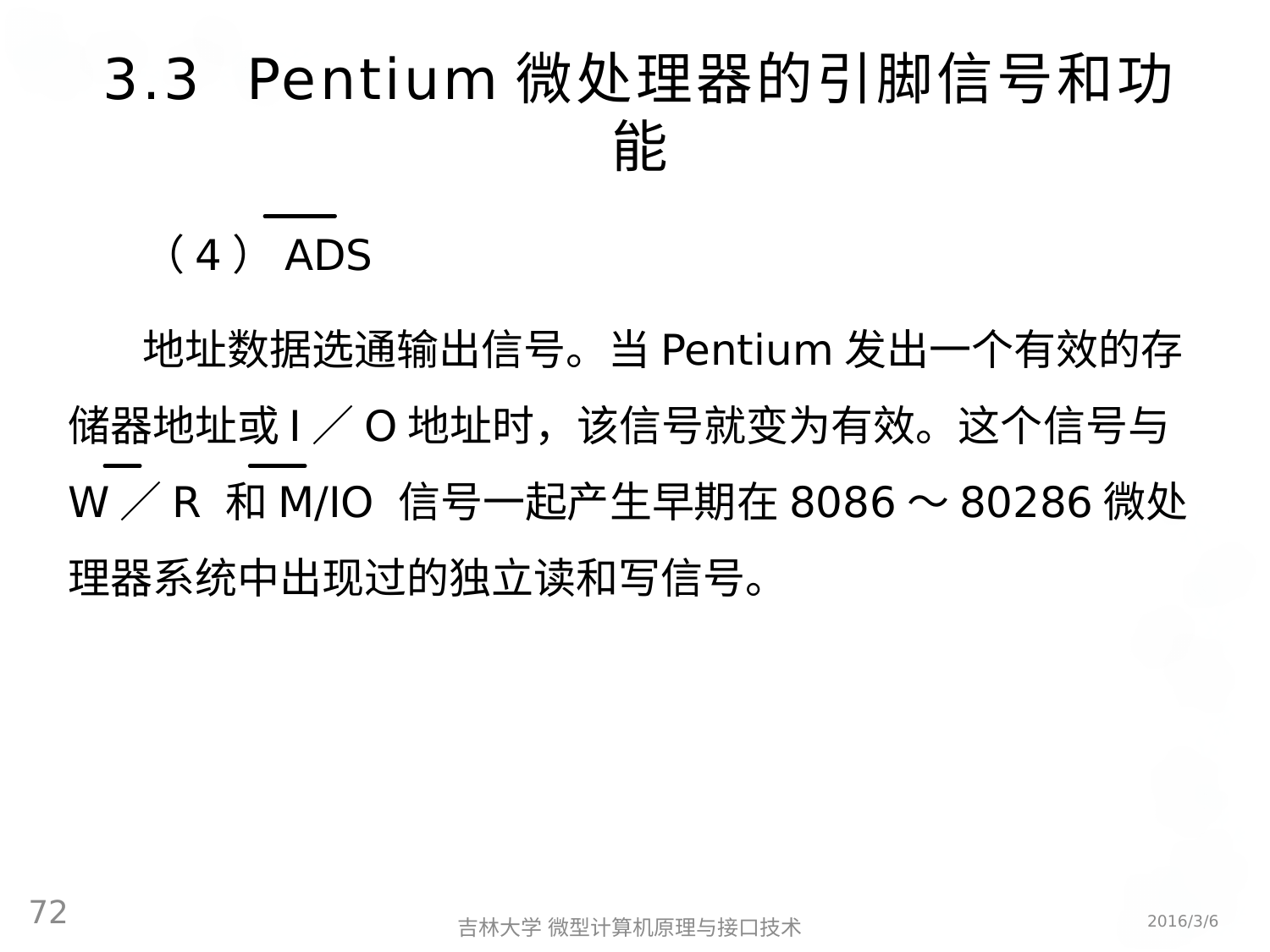

# 3.3  Pentium微处理器的引脚信号和功能
（4）ADS
地址数据选通输出信号。当Pentium发出一个有效的存储器地址或I／O地址时，该信号就变为有效。这个信号与W／R 和M/IO 信号一起产生早期在8086～80286微处理器系统中出现过的独立读和写信号。
72
2016/3/6
吉林大学 微型计算机原理与接口技术